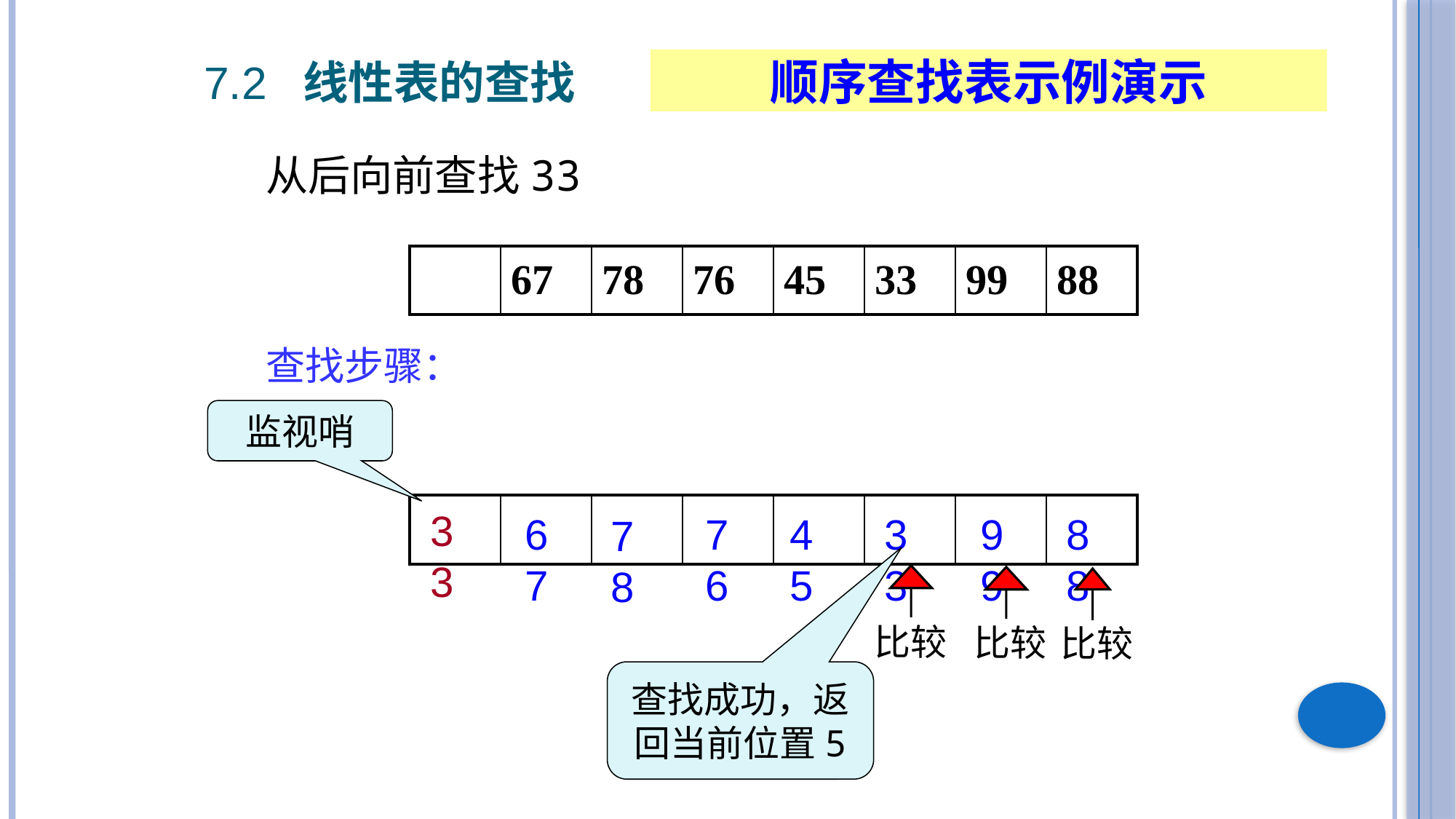

7.2  线性表的查找
顺序查找表示例演示
从后向前查找33
|  | 67 | 78 | 76 | 45 | 33 | 99 | 88 |
| --- | --- | --- | --- | --- | --- | --- | --- |
查找步骤：
监视哨
|  |  |  |  |  |  |  |  |
| --- | --- | --- | --- | --- | --- | --- | --- |
33
67
76
45
33
99
88
78

比较

比较

比较
查找成功，返
回当前位置5